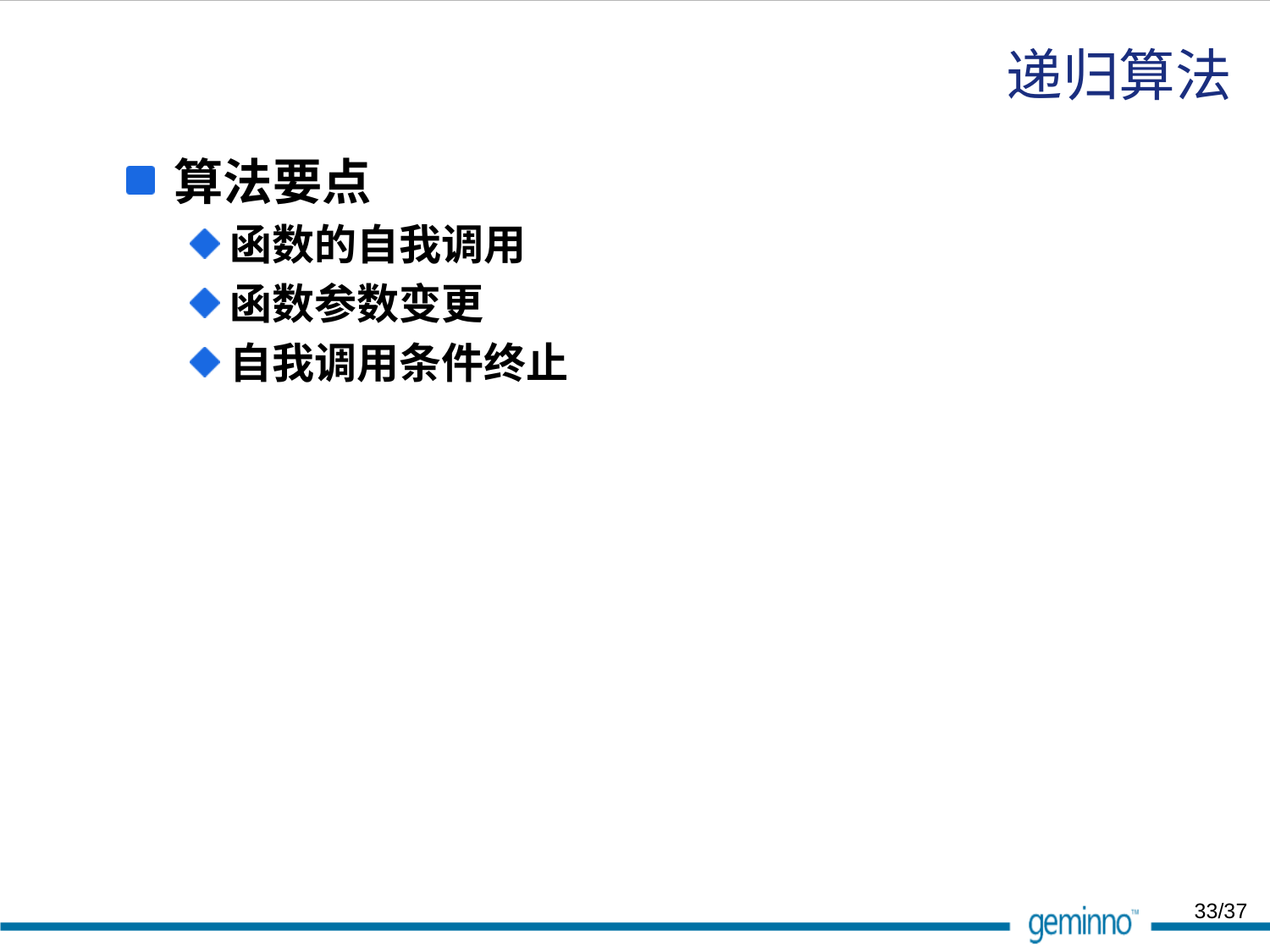

# 递归算法
算法要点
函数的自我调用
函数参数变更
自我调用条件终止

33/37